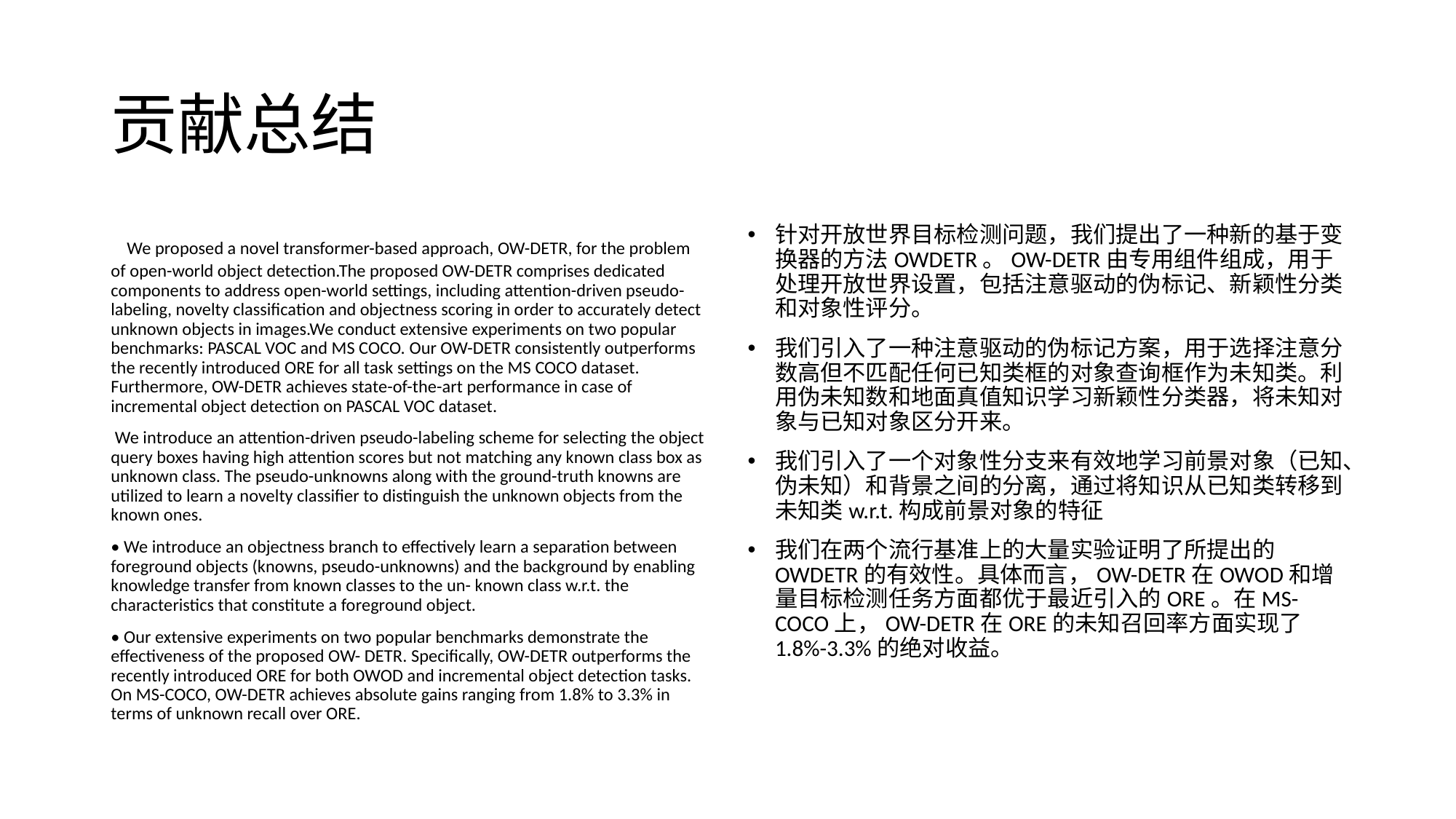

# 贡献总结
   We proposed a novel transformer-based approach, OW-DETR, for the problem of open-world object detection.The proposed OW-DETR comprises dedicated components to address open-world settings, including attention-driven pseudo-labeling, novelty classification and objectness scoring in order to accurately detect unknown objects in images.We conduct extensive experiments on two popular benchmarks: PASCAL VOC and MS COCO. Our OW-DETR consistently outperforms the recently introduced ORE for all task settings on the MS COCO dataset. Furthermore, OW-DETR achieves state-of-the-art performance in case of incremental object detection on PASCAL VOC dataset.
 We introduce an attention-driven pseudo-labeling scheme for selecting the object query boxes having high attention scores but not matching any known class box as unknown class. The pseudo-unknowns along with the ground-truth knowns are utilized to learn a novelty classifier to distinguish the unknown objects from the known ones.
• We introduce an objectness branch to effectively learn a separation between foreground objects (knowns, pseudo-unknowns) and the background by enabling knowledge transfer from known classes to the un- known class w.r.t. the characteristics that constitute a foreground object.
• Our extensive experiments on two popular benchmarks demonstrate the effectiveness of the proposed OW- DETR. Specifically, OW-DETR outperforms the recently introduced ORE for both OWOD and incremental object detection tasks. On MS-COCO, OW-DETR achieves absolute gains ranging from 1.8% to 3.3% in terms of unknown recall over ORE.
针对开放世界目标检测问题，我们提出了一种新的基于变换器的方法OWDETR。OW-DETR由专用组件组成，用于处理开放世界设置，包括注意驱动的伪标记、新颖性分类和对象性评分。
我们引入了一种注意驱动的伪标记方案，用于选择注意分数高但不匹配任何已知类框的对象查询框作为未知类。利用伪未知数和地面真值知识学习新颖性分类器，将未知对象与已知对象区分开来。
我们引入了一个对象性分支来有效地学习前景对象（已知、伪未知）和背景之间的分离，通过将知识从已知类转移到未知类w.r.t.构成前景对象的特征
我们在两个流行基准上的大量实验证明了所提出的OWDETR的有效性。具体而言，OW-DETR在OWOD和增量目标检测任务方面都优于最近引入的ORE。在MS-COCO上，OW-DETR在ORE的未知召回率方面实现了1.8%-3.3%的绝对收益。